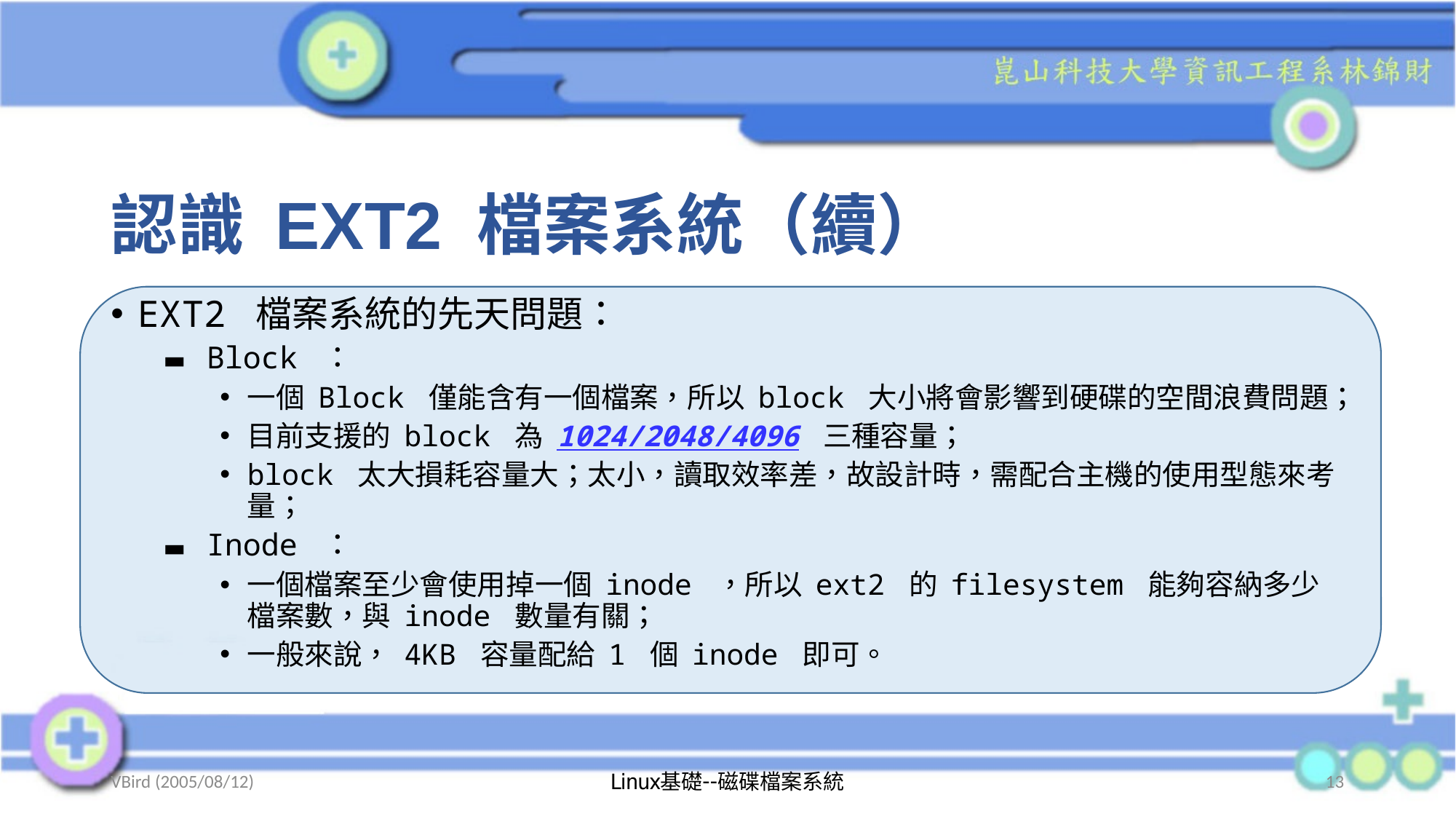

# 認識 EXT2 檔案系統（續）

EXT2 檔案系統的先天問題：
Block ：
一個 Block 僅能含有一個檔案，所以 block 大小將會影響到硬碟的空間浪費問題；
目前支援的 block 為 1024/2048/4096 三種容量；
block 太大損耗容量大；太小，讀取效率差，故設計時，需配合主機的使用型態來考量；
Inode ：
一個檔案至少會使用掉一個 inode ，所以 ext2 的 filesystem 能夠容納多少檔案數，與 inode 數量有關；
一般來說， 4KB 容量配給 1 個 inode 即可。

VBird (2005/08/12)
Linux基礎--磁碟檔案系統
13